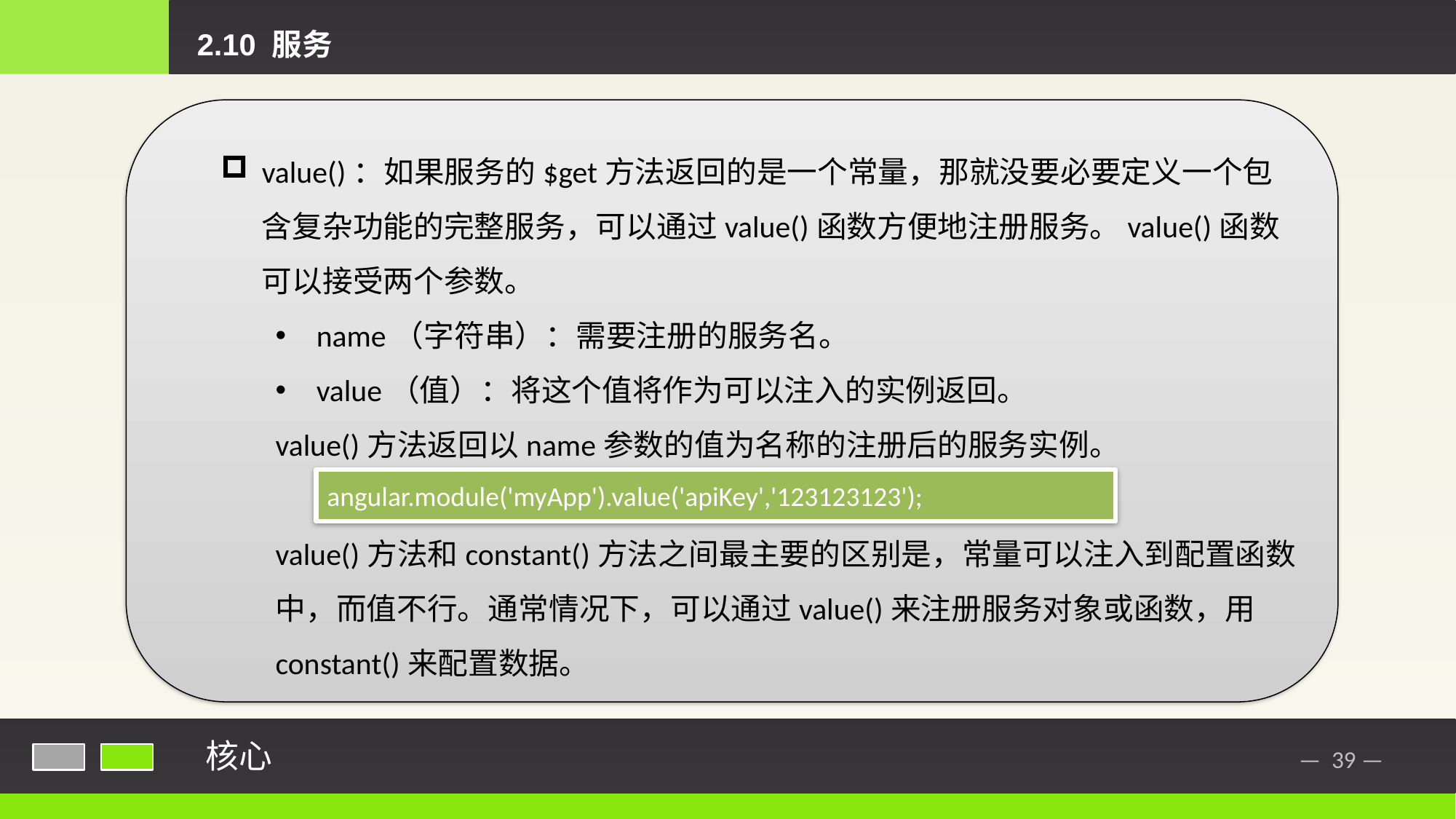

2.10 服务
value()：如果服务的$get方法返回的是一个常量，那就没要必要定义一个包含复杂功能的完整服务，可以通过value()函数方便地注册服务。value()函数可以接受两个参数。
name（字符串）：需要注册的服务名。
value（值）：将这个值将作为可以注入的实例返回。
value()方法返回以name参数的值为名称的注册后的服务实例。

value()方法和constant()方法之间最主要的区别是，常量可以注入到配置函数中，而值不行。通常情况下，可以通过value()来注册服务对象或函数，用constant()来配置数据。

angular.module('myApp').value('apiKey','123123123');